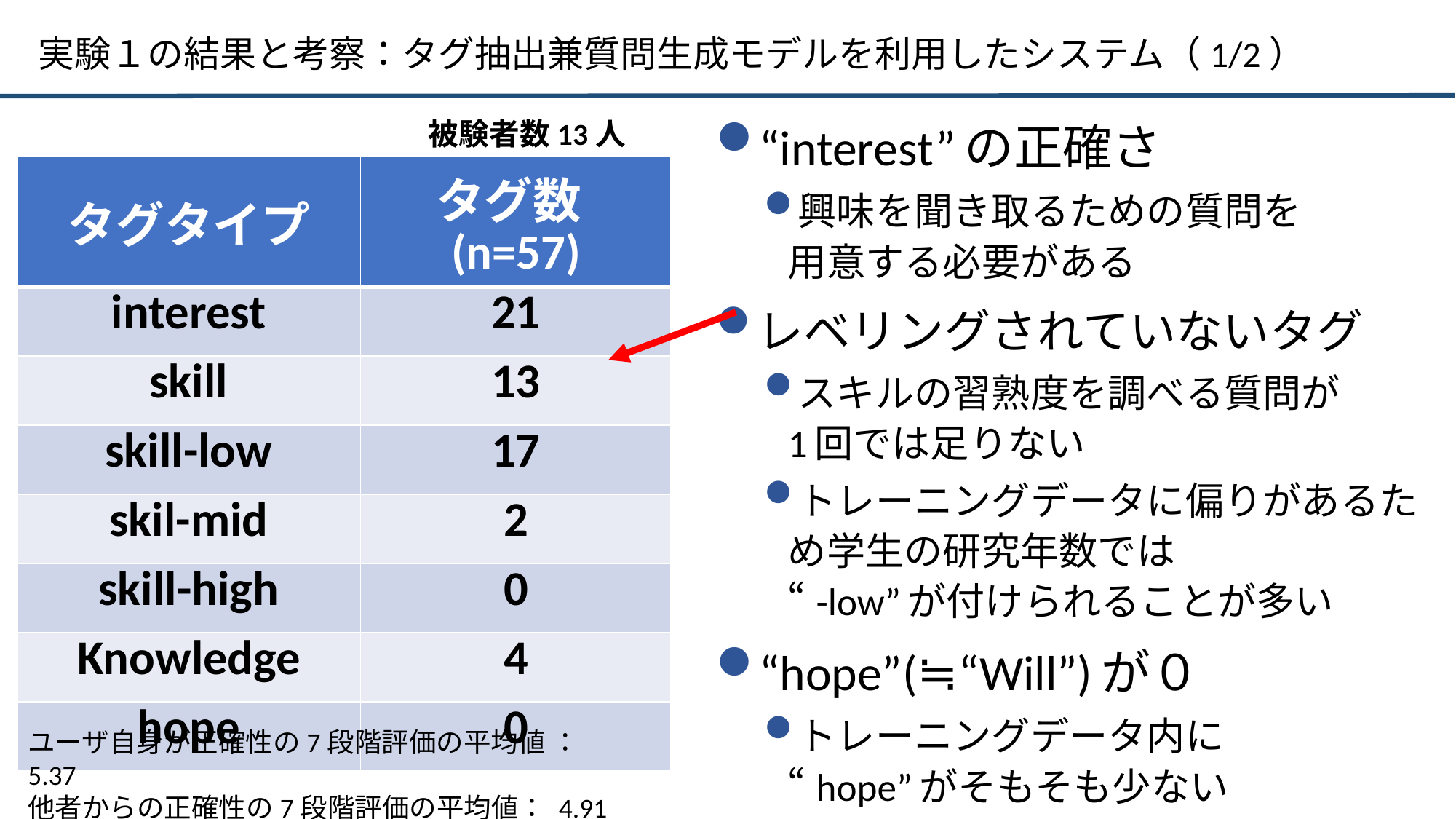

# 実験１の結果と考察：タグ抽出兼質問生成モデルを利用したシステム（1/2）
被験者数13人
“interest”の正確さ
興味を聞き取るための質問を
用意する必要がある
レベリングされていないタグ
スキルの習熟度を調べる質問が
1回では足りない
トレーニングデータに偏りがあるため学生の研究年数では
“-low”が付けられることが多い
“hope”(≒“Will”)が０
トレーニングデータ内に
“hope”がそもそも少ない
| タグタイプ | タグ数(n=57) |
| --- | --- |
| interest | 21 |
| skill | 13 |
| skill-low | 17 |
| skil-mid | 2 |
| skill-high | 0 |
| Knowledge | 4 |
| hope | 0 |

ユーザ自身が正確性の7段階評価の平均値 ：5.37
他者からの正確性の7段階評価の平均値： 4.91